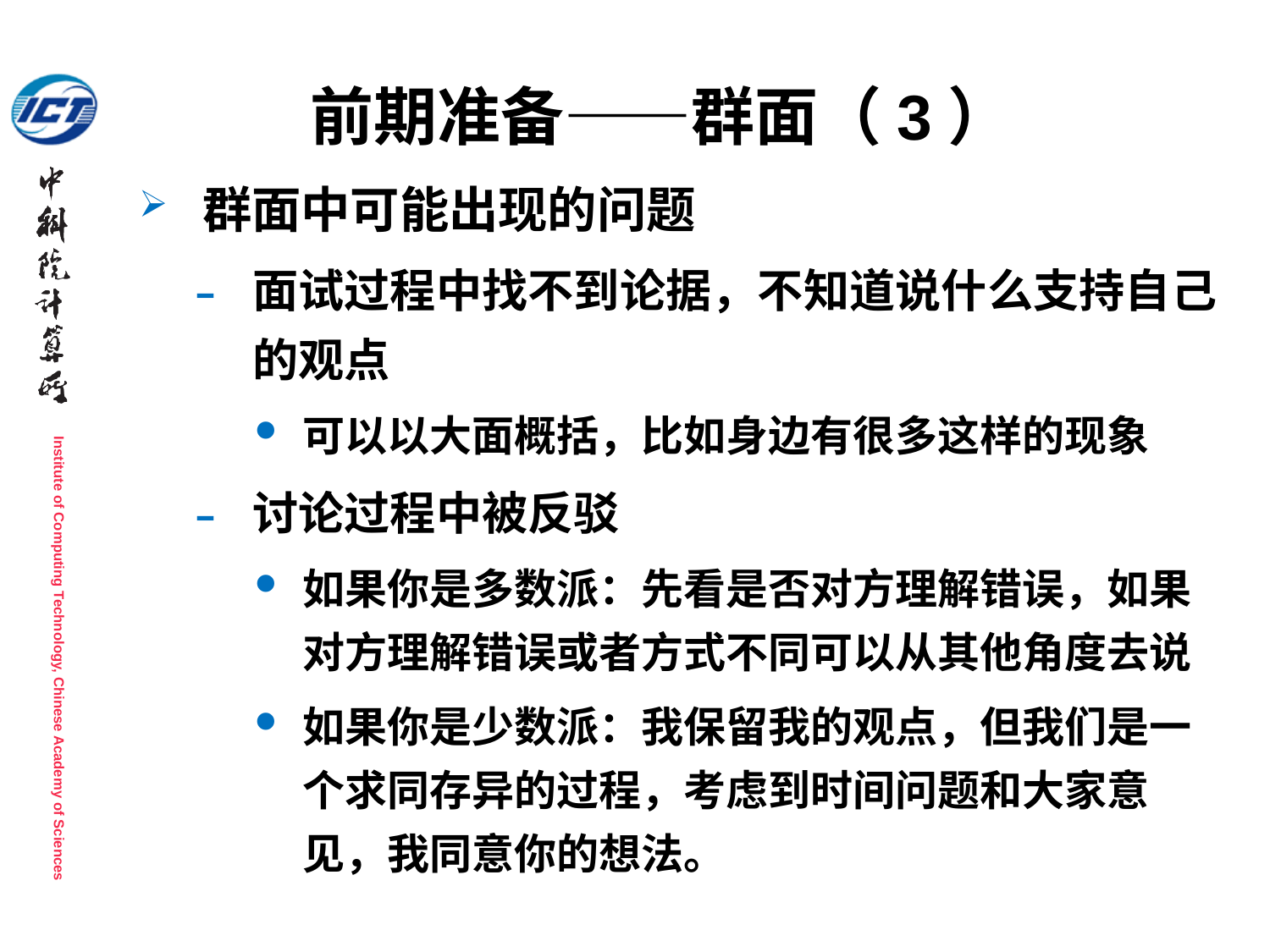

# 前期准备——群面（3）
群面中可能出现的问题
面试过程中找不到论据，不知道说什么支持自己的观点
可以以大面概括，比如身边有很多这样的现象
讨论过程中被反驳
如果你是多数派：先看是否对方理解错误，如果对方理解错误或者方式不同可以从其他角度去说
如果你是少数派：我保留我的观点，但我们是一个求同存异的过程，考虑到时间问题和大家意见，我同意你的想法。